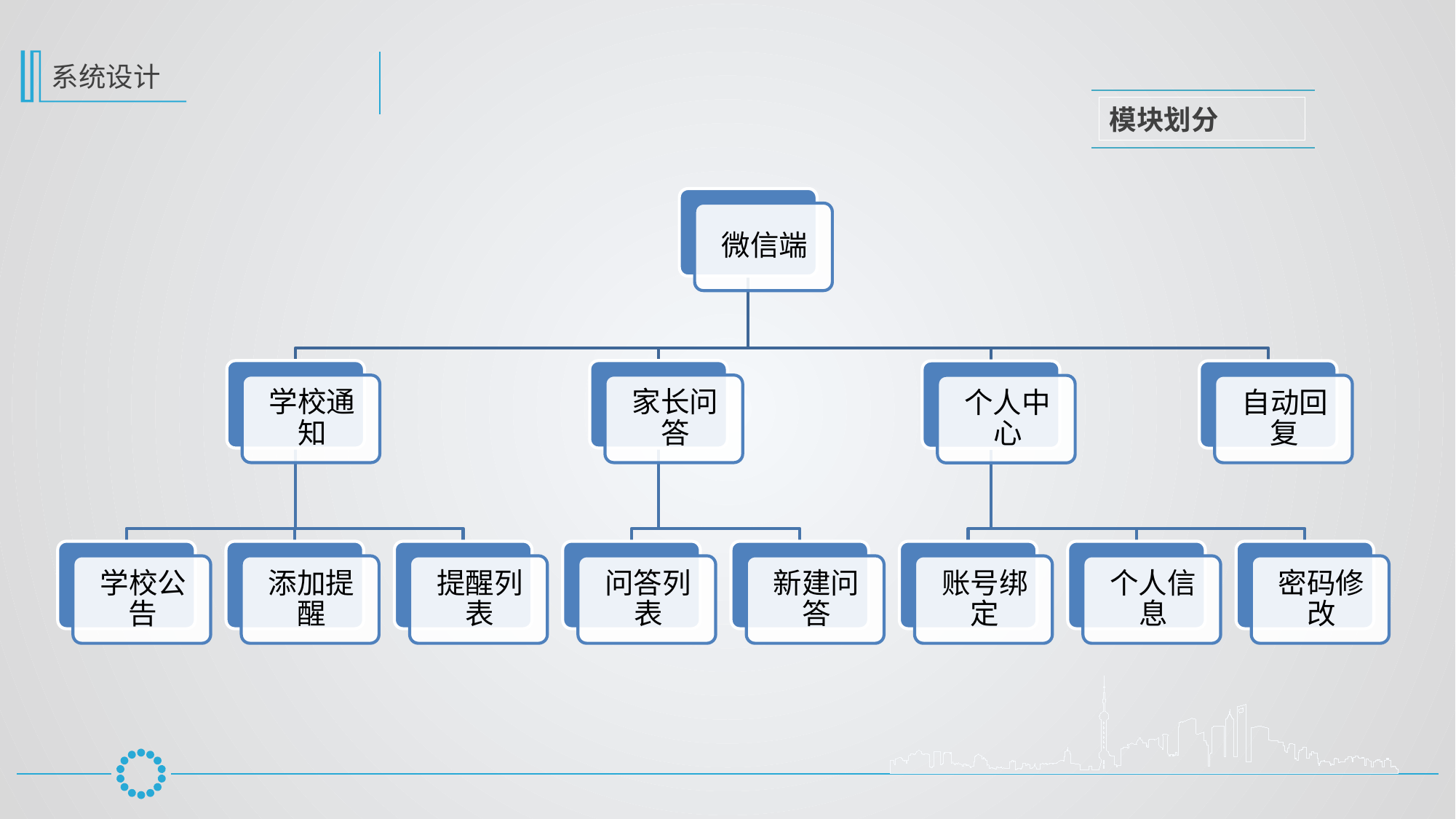

模块划分
微信端
学校通知
学校公告
添加提醒
提醒列表
家长问答
问答列表
新建问答
个人中心
账号绑定
个人信息
密码修改
自动回复
10